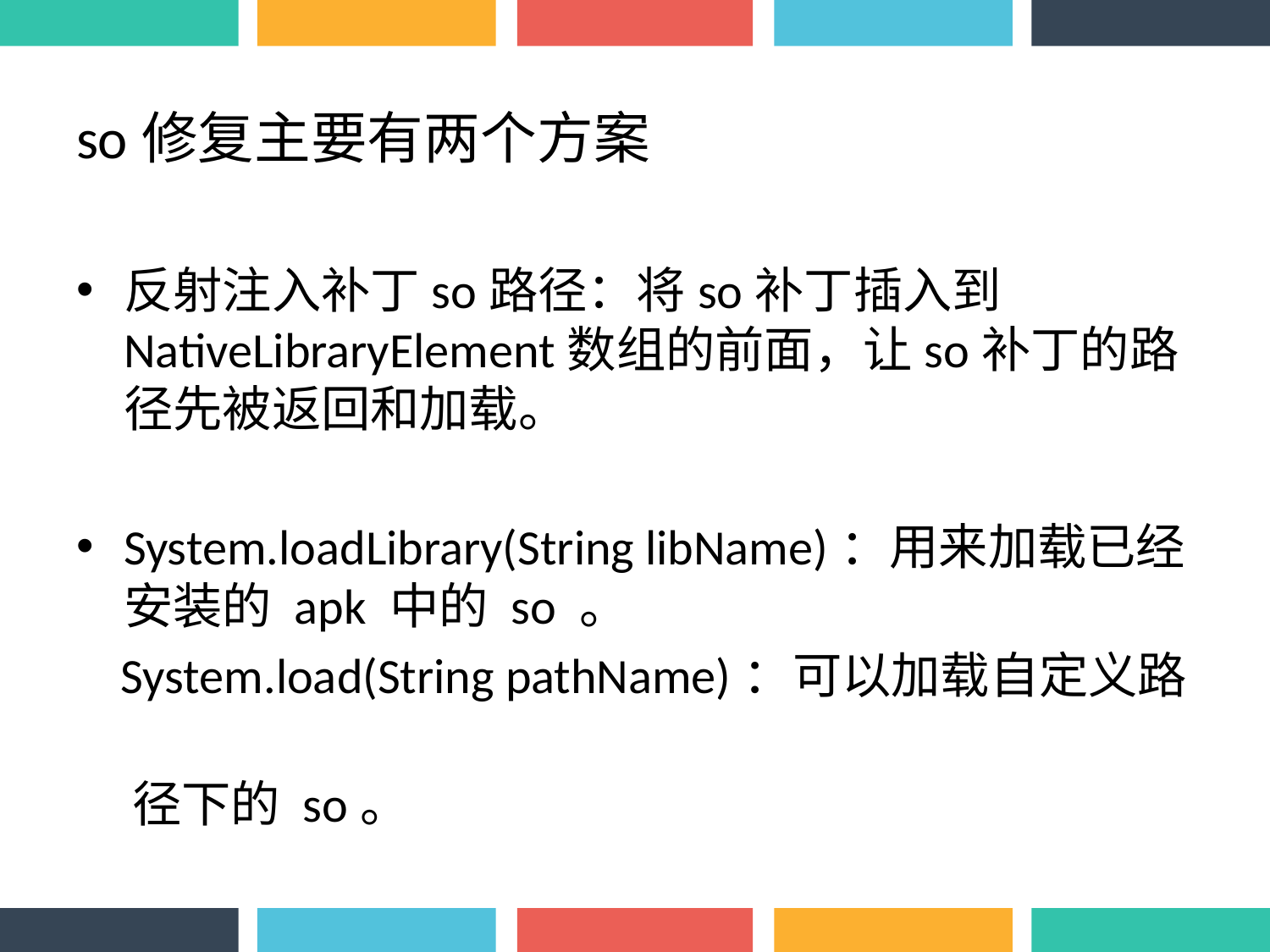

so修复主要有两个方案

反射注入补丁so路径：将so补丁插入到NativeLibraryElement数组的前面，让so补丁的路径先被返回和加载。

System.loadLibrary(String libName)：用来加载已经安装的 apk 中的 so 。
    System.load(String pathName)：可以加载自定义路
    径下的 so。